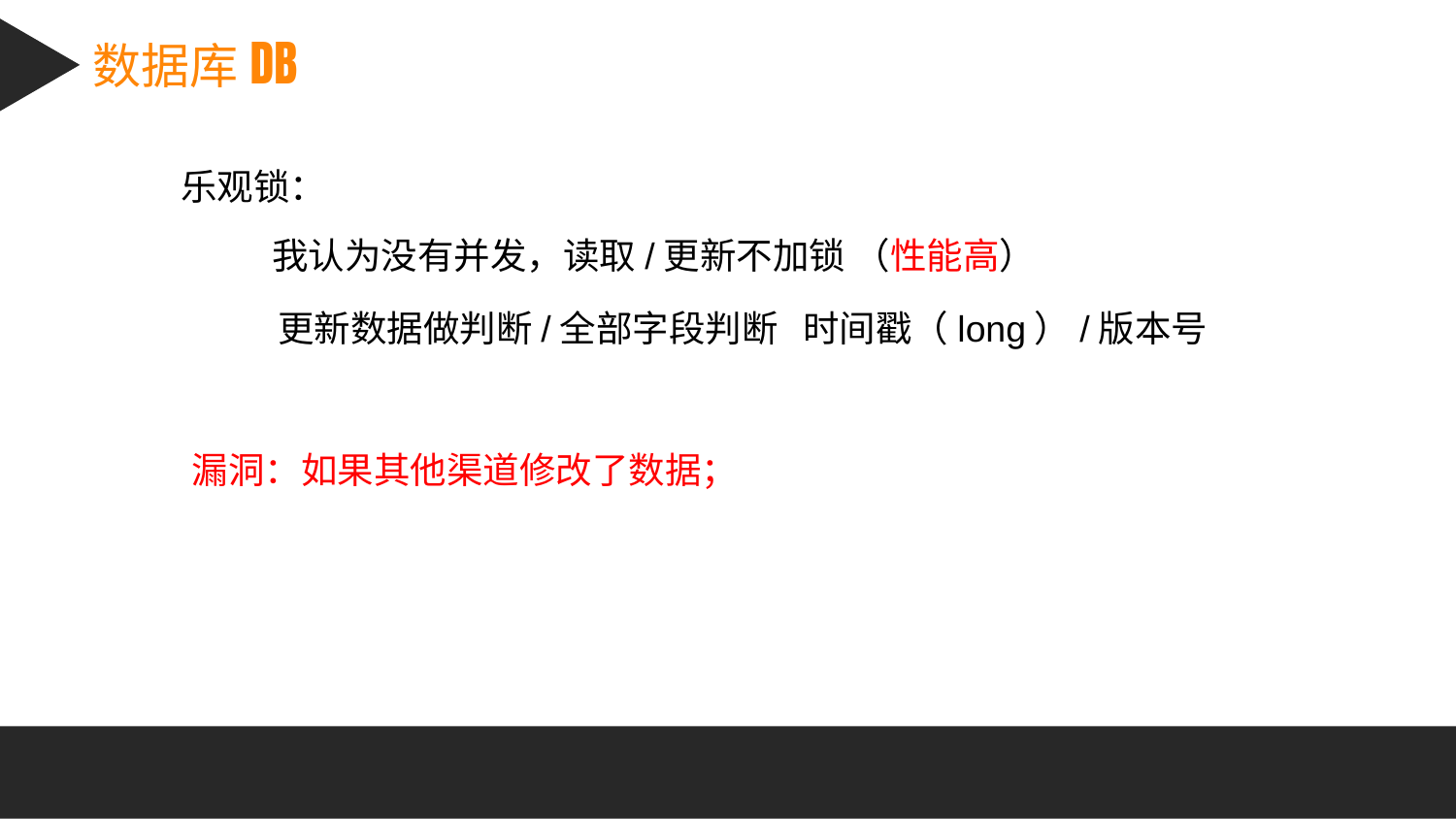

数据库DB
乐观锁：
我认为没有并发，读取/更新不加锁 （性能高）
更新数据做判断/全部字段判断   时间戳（long）/版本号
漏洞：如果其他渠道修改了数据；